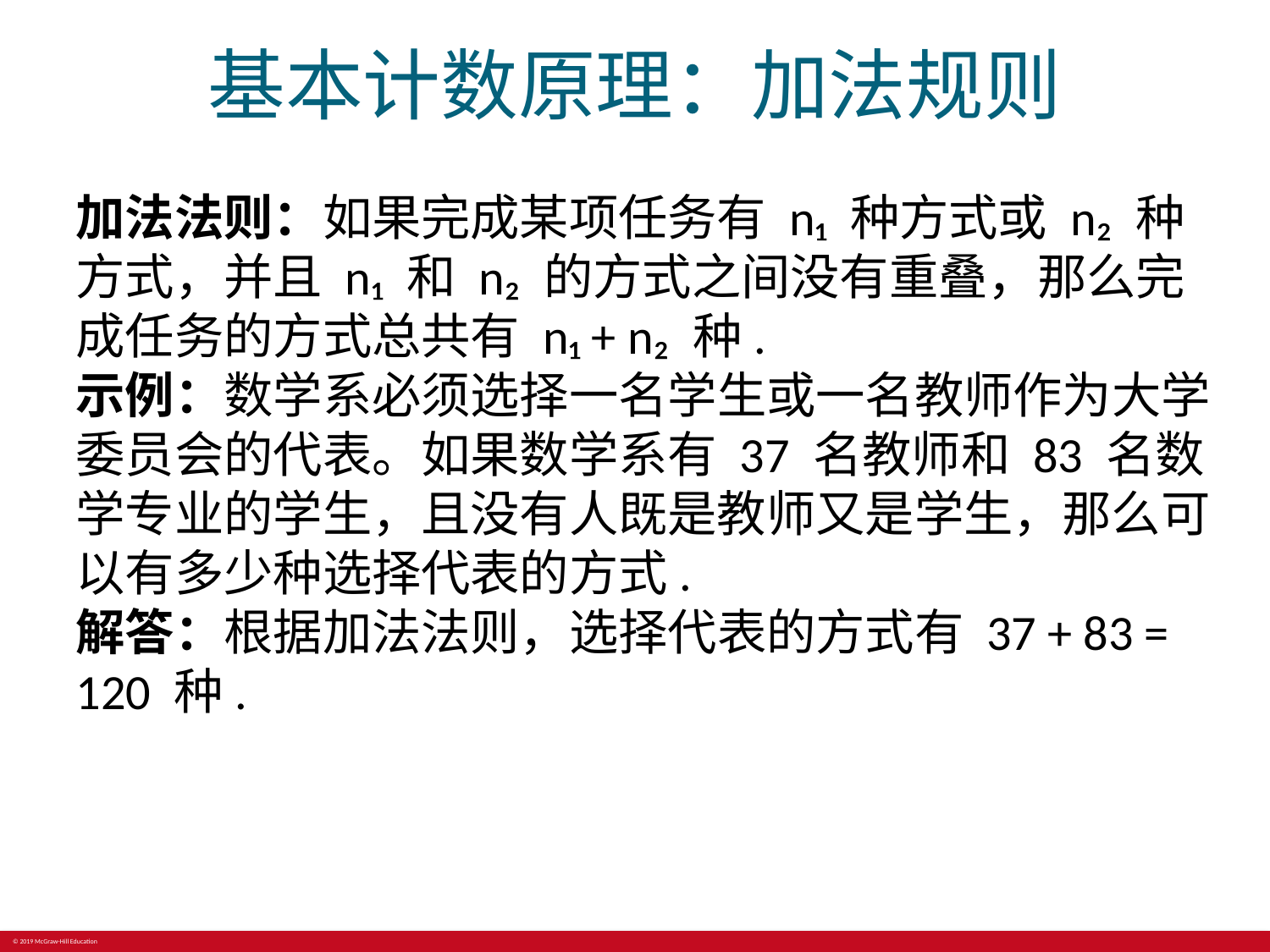

# 基本计数原理：加法规则
加法法则：如果完成某项任务有 n₁ 种方式或 n₂ 种方式，并且 n₁ 和 n₂ 的方式之间没有重叠，那么完成任务的方式总共有 n₁ + n₂ 种.
示例：数学系必须选择一名学生或一名教师作为大学委员会的代表。如果数学系有 37 名教师和 83 名数学专业的学生，且没有人既是教师又是学生，那么可以有多少种选择代表的方式.
解答：根据加法法则，选择代表的方式有 37 + 83 = 120 种.